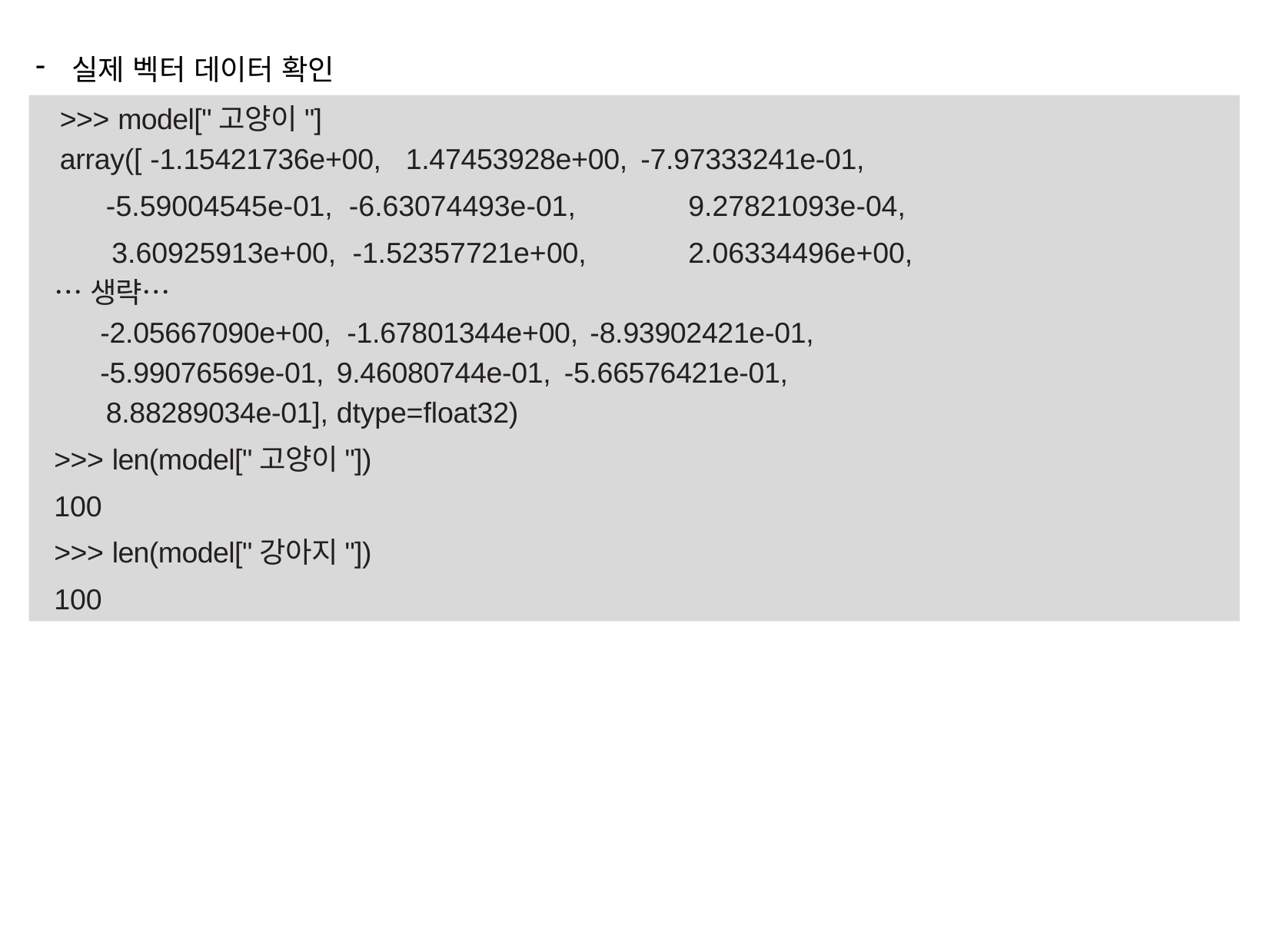

실제 벡터 데이터 확인
>>> model["고양이"]
array([ -1.15421736e+00,	1.47453928e+00, -7.97333241e-01,
-5.59004545e-01,  -6.63074493e-01,	9.27821093e-04,  3.60925913e+00,  -1.52357721e+00,	2.06334496e+00,
…생략…
-2.05667090e+00,  -1.67801344e+00, -8.93902421e-01,
-5.99076569e-01,	9.46080744e-01, -5.66576421e-01,
8.88289034e-01], dtype=float32)
>>> len(model["고양이"])
100
>>> len(model["강아지"])
100